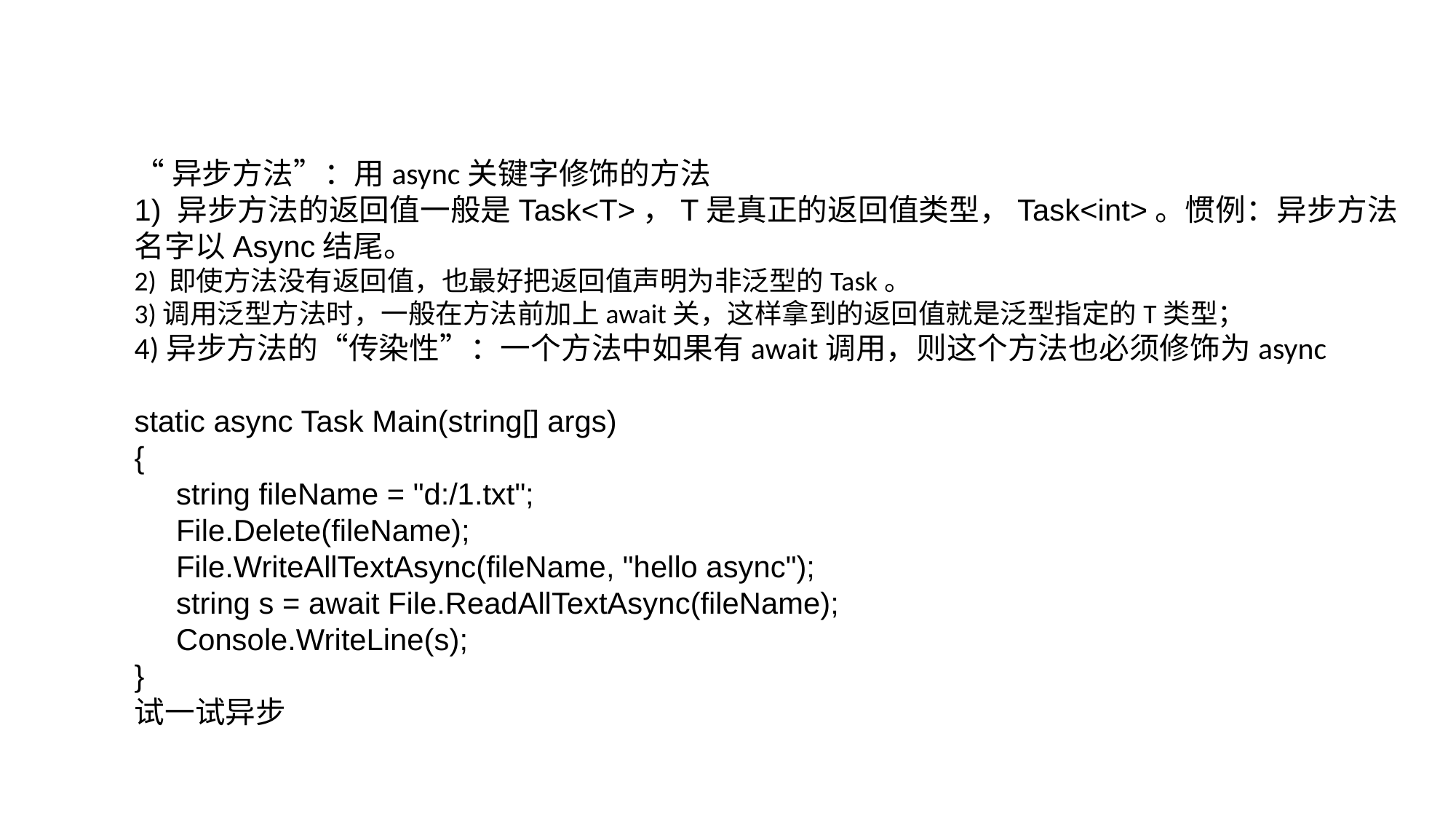

“异步方法”：用async关键字修饰的方法
1) 异步方法的返回值一般是Task<T>，T是真正的返回值类型，Task<int>。惯例：异步方法名字以Async结尾。
2) 即使方法没有返回值，也最好把返回值声明为非泛型的Task。
3)调用泛型方法时，一般在方法前加上await关，这样拿到的返回值就是泛型指定的T类型；
4)异步方法的“传染性”：一个方法中如果有await调用，则这个方法也必须修饰为async

static async Task Main(string[] args)
{
     string fileName = "d:/1.txt";
     File.Delete(fileName);
     File.WriteAllTextAsync(fileName, "hello async");
     string s = await File.ReadAllTextAsync(fileName);
     Console.WriteLine(s);
}
试一试异步